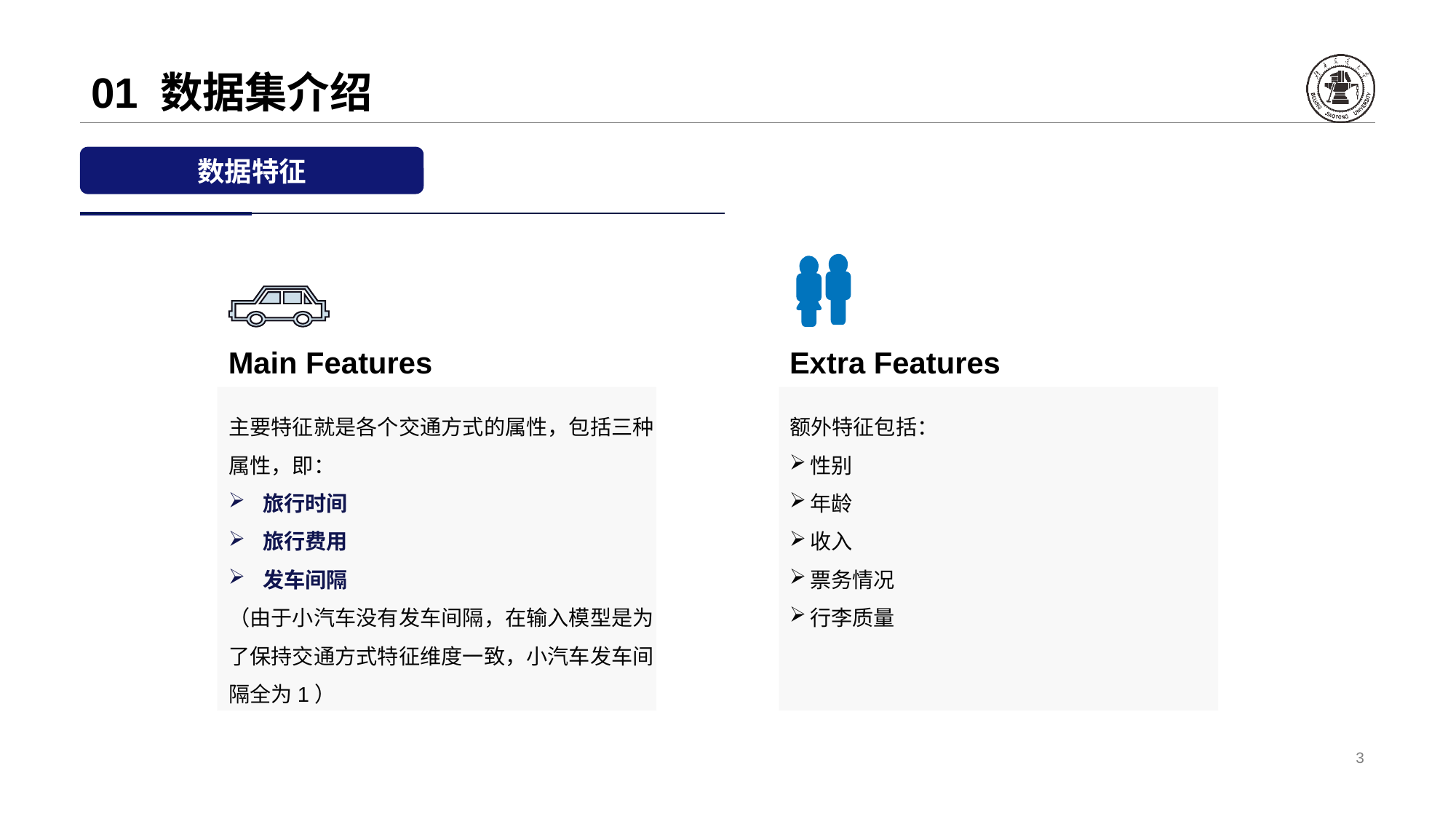

# 01 数据集介绍
数据特征

Extra Features
额外特征包括：
性别
年龄
收入
票务情况
行李质量
Main Features

主要特征就是各个交通方式的属性，包括三种属性，即：
旅行时间
旅行费用
发车间隔
（由于小汽车没有发车间隔，在输入模型是为了保持交通方式特征维度一致，小汽车发车间隔全为1）

3